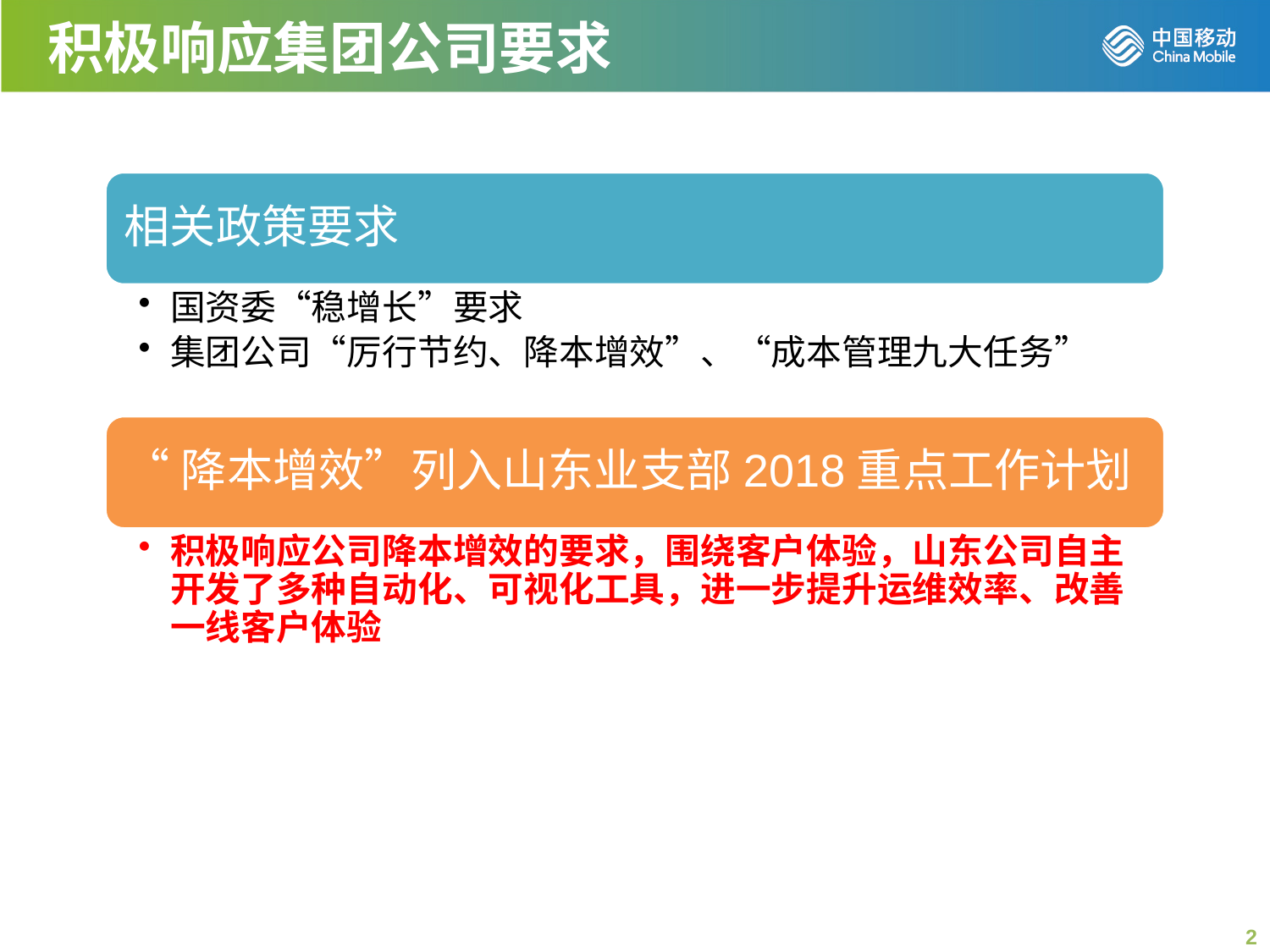

# 积极响应集团公司要求
相关政策要求
国资委“稳增长”要求
集团公司“厉行节约、降本增效”、“成本管理九大任务”
“降本增效”列入山东业支部2018重点工作计划
积极响应公司降本增效的要求，围绕客户体验，山东公司自主开发了多种自动化、可视化工具，进一步提升运维效率、改善一线客户体验